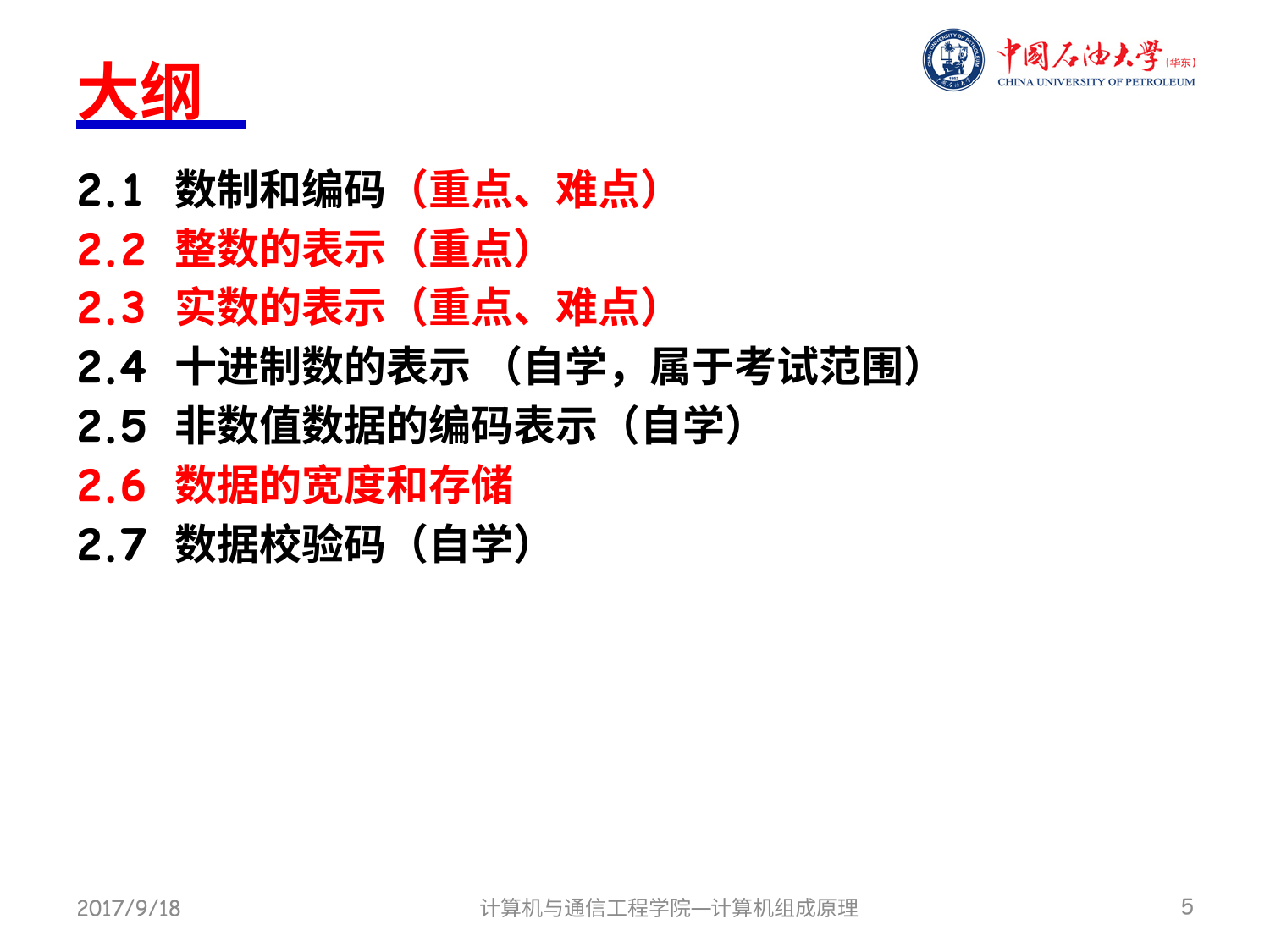

# 大纲
2.1 数制和编码（重点、难点）
2.2 整数的表示（重点）
2.3 实数的表示（重点、难点）
2.4 十进制数的表示 （自学，属于考试范围）
2.5 非数值数据的编码表示（自学）
2.6 数据的宽度和存储
2.7 数据校验码（自学）
2017/9/18
计算机与通信工程学院—计算机组成原理
5